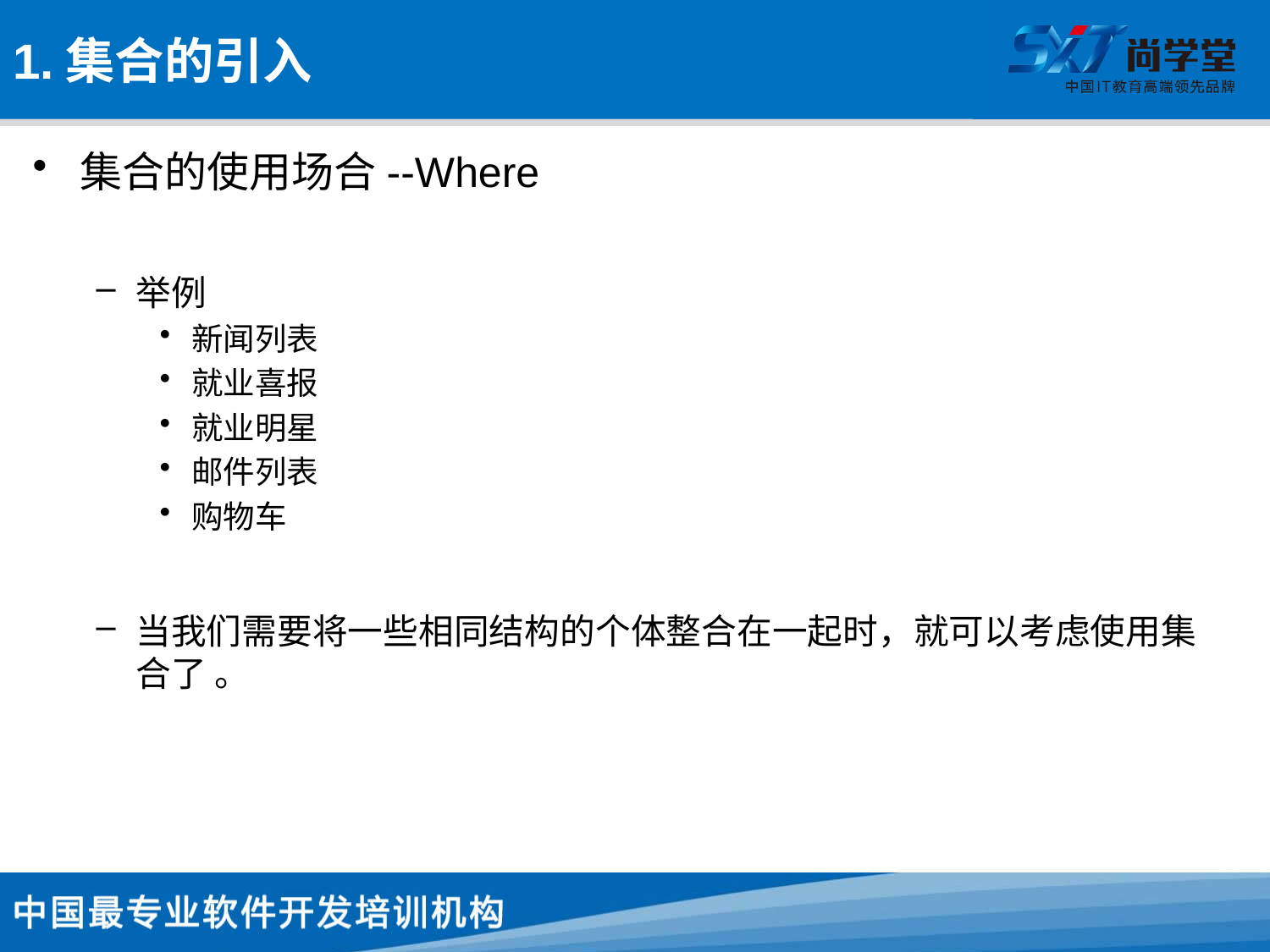

# 1.集合的引入
集合的使用场合--Where

举例
新闻列表
就业喜报
就业明星
邮件列表
购物车

当我们需要将一些相同结构的个体整合在一起时，就可以考虑使用集合了 。